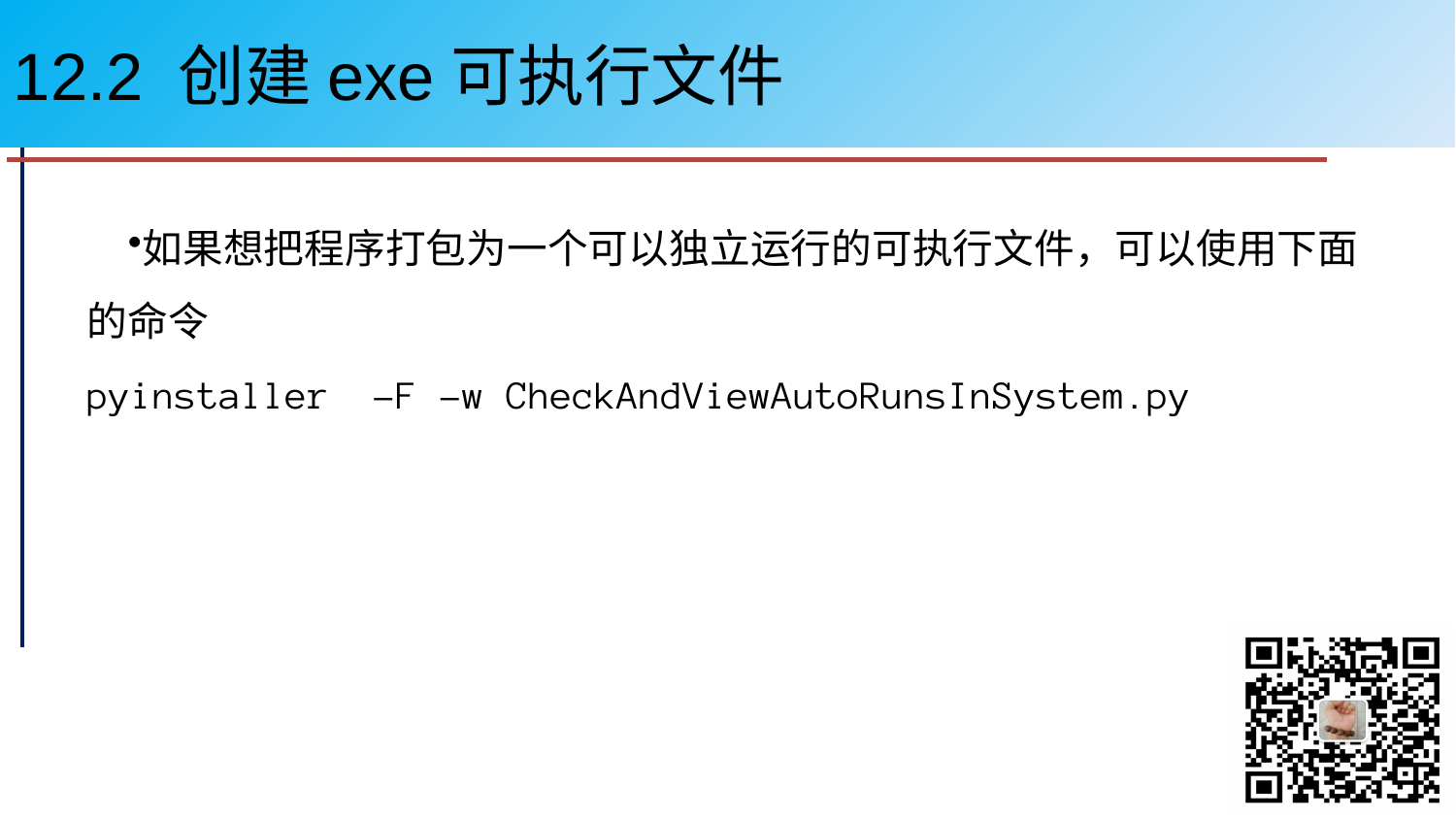

# 12.2 创建exe可执行文件
如果想把程序打包为一个可以独立运行的可执行文件，可以使用下面的命令
pyinstaller  -F -w CheckAndViewAutoRunsInSystem.py